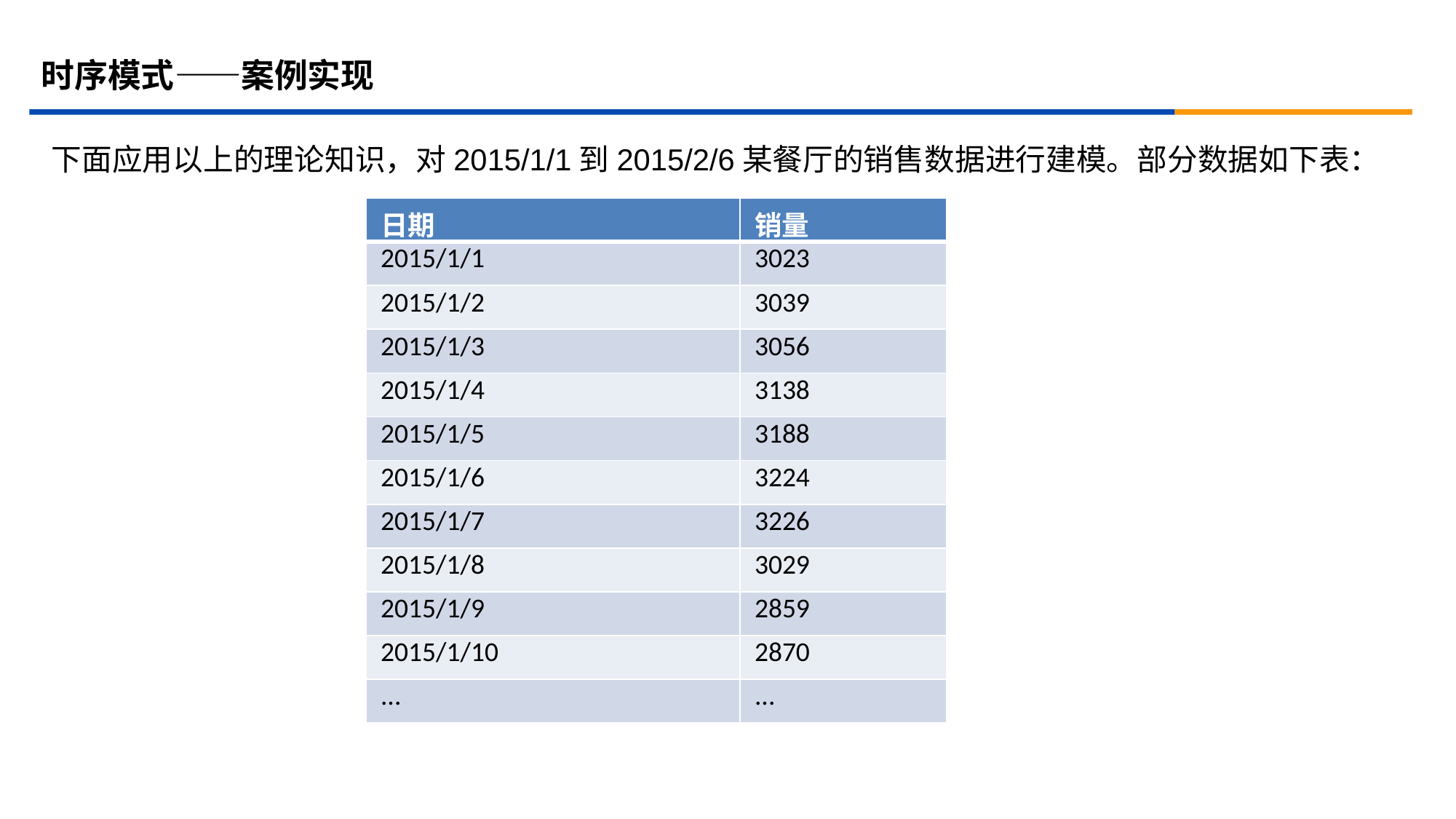

# 时序模式——案例实现

下面应用以上的理论知识，对2015/1/1到2015/2/6某餐厅的销售数据进行建模。部分数据如下表：

| 日期 | 销量 |
| --- | --- |
| 2015/1/1 | 3023 |
| 2015/1/2 | 3039 |
| 2015/1/3 | 3056 |
| 2015/1/4 | 3138 |
| 2015/1/5 | 3188 |
| 2015/1/6 | 3224 |
| 2015/1/7 | 3226 |
| 2015/1/8 | 3029 |
| 2015/1/9 | 2859 |
| 2015/1/10 | 2870 |
| ... | ... |